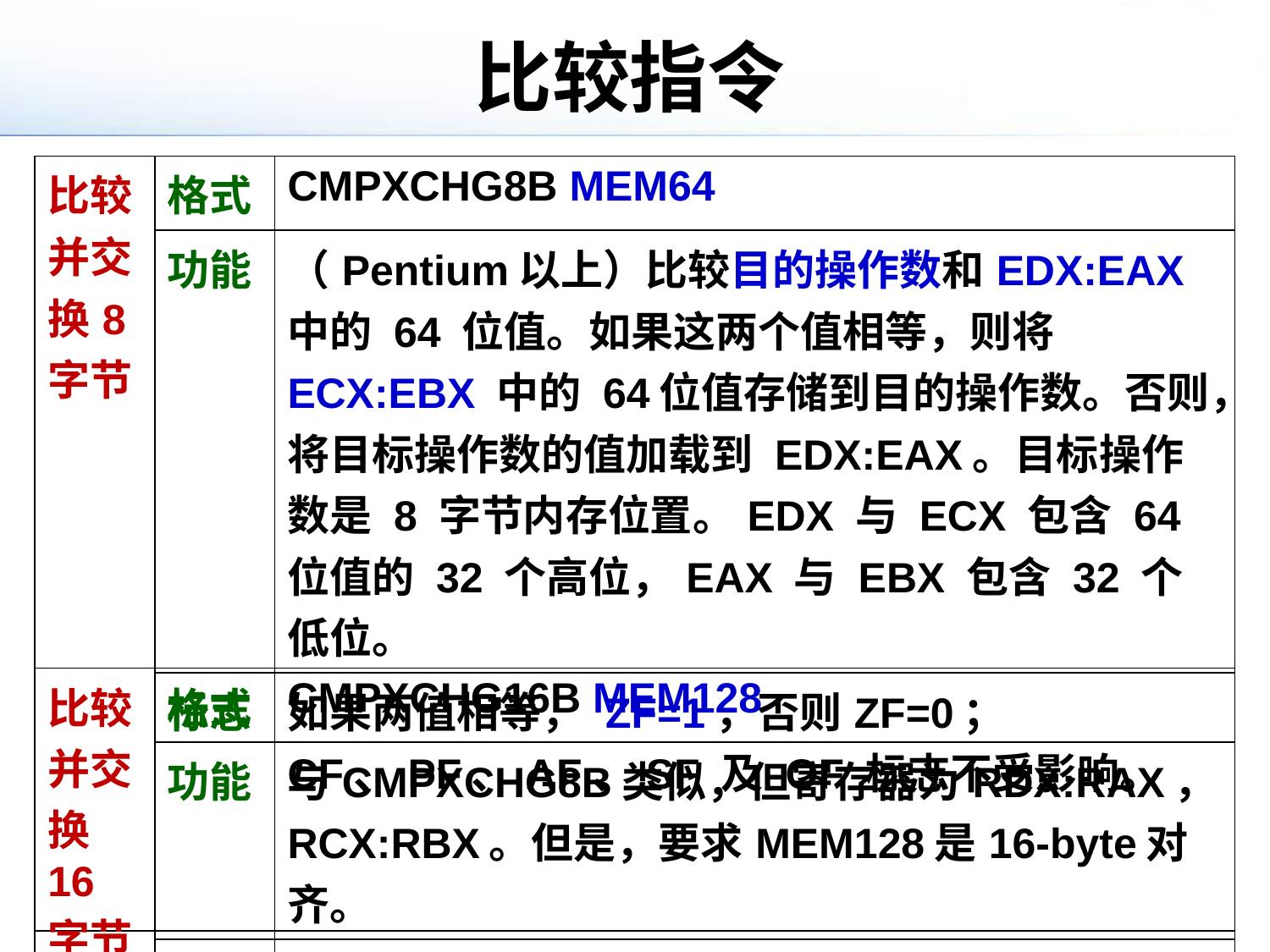

# 比较指令
| 比较并交换8 字节 | 格式 | CMPXCHG8B MEM64 |
| --- | --- | --- |
|  | 功能 | （Pentium以上）比较目的操作数和EDX:EAX 中的 64 位值。如果这两个值相等，则将 ECX:EBX 中的 64位值存储到目的操作数。否则，将目标操作数的值加载到 EDX:EAX。目标操作数是 8 字节内存位置。EDX 与 ECX 包含 64 位值的 32 个高位，EAX 与 EBX 包含 32 个低位。 |
|  | 标志 | 如果两值相等， ZF=1，否则ZF=0；CF、PF、AF、SF 及 OF 标志不受影响。 |
| 比较并交换16 字节 | 格式 | CMPXCHG16B MEM128 |
| --- | --- | --- |
|  | 功能 | 与CMPXCHG8B类似，但寄存器为RDX:RAX，RCX:RBX。但是，要求MEM128是16-byte对齐。 |
|  | 标志 | 与CMPXCHG16B一样。 |